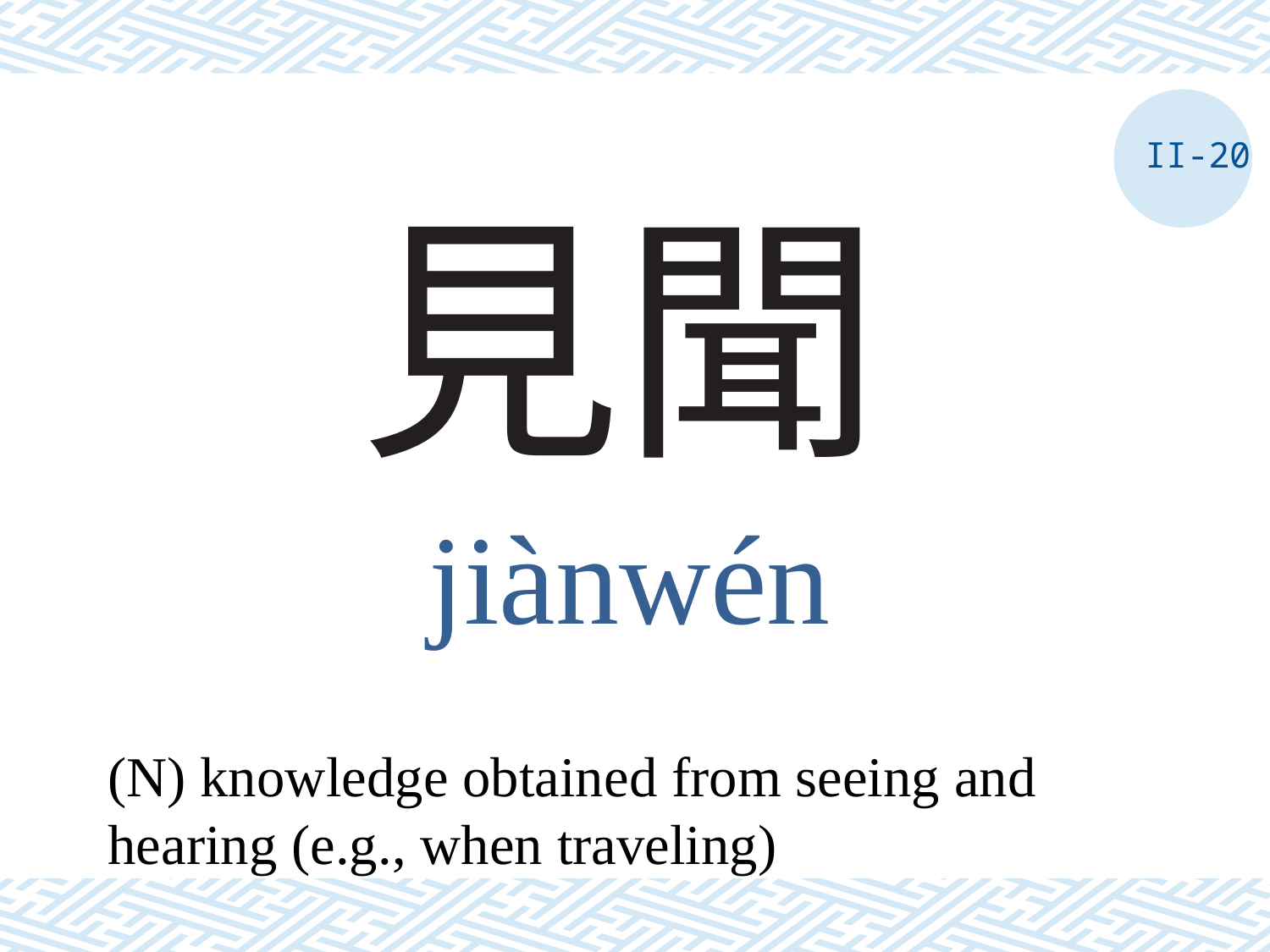

II-20

# 見聞
jiànwén
(N) knowledge obtained from seeing and hearing (e.g., when traveling)